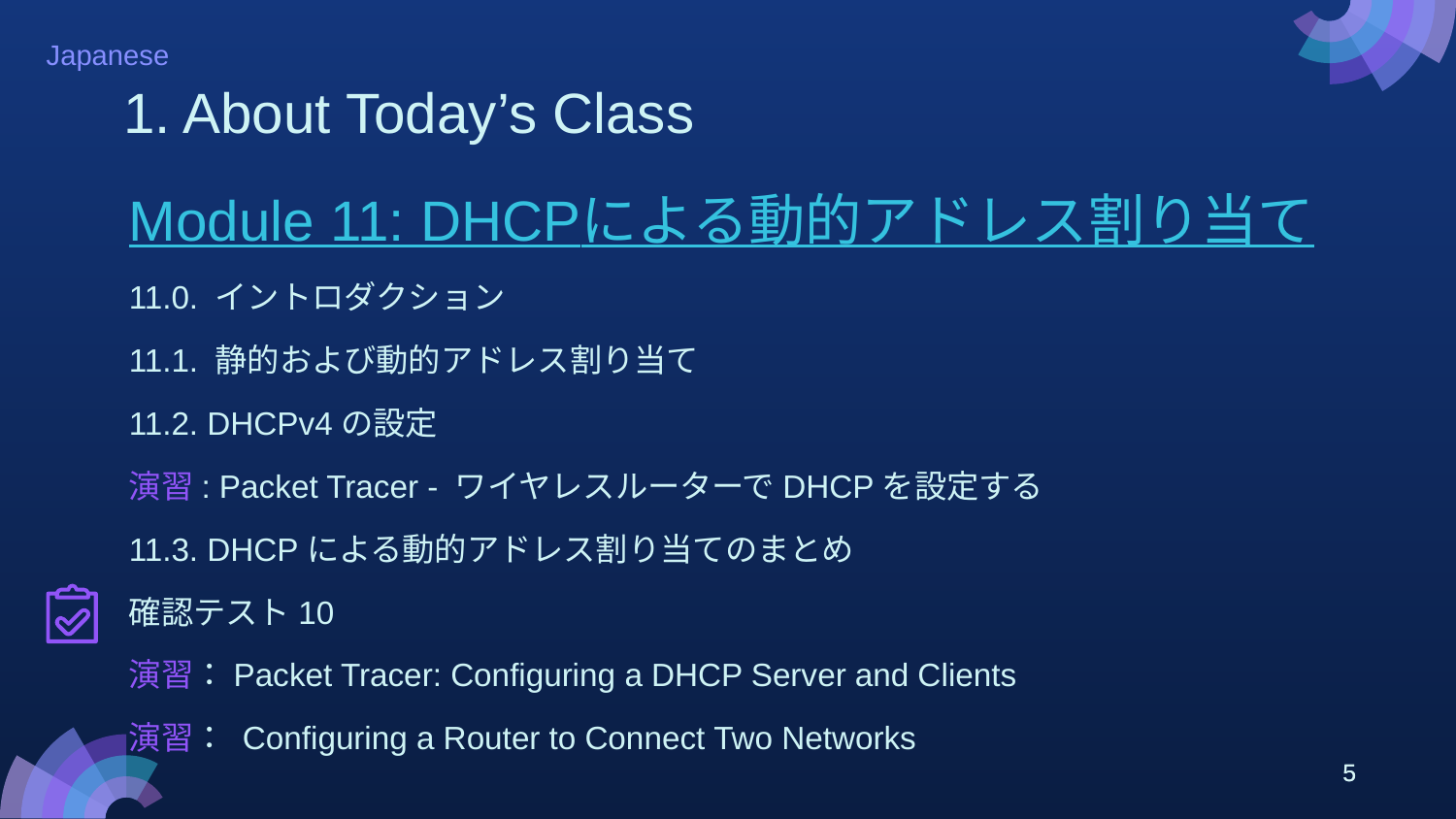

# 1. About Today’s Class
Module 11: DHCPによる動的アドレス割り当て
11.0. イントロダクション
11.1. 静的および動的アドレス割り当て
11.2. DHCPv4の設定
演習: Packet Tracer - ワイヤレスルーターでDHCPを設定する
11.3. DHCPによる動的アドレス割り当てのまとめ
確認テスト10
演習：Packet Tracer: Configuring a DHCP Server and Clients
演習： Configuring a Router to Connect Two Networks